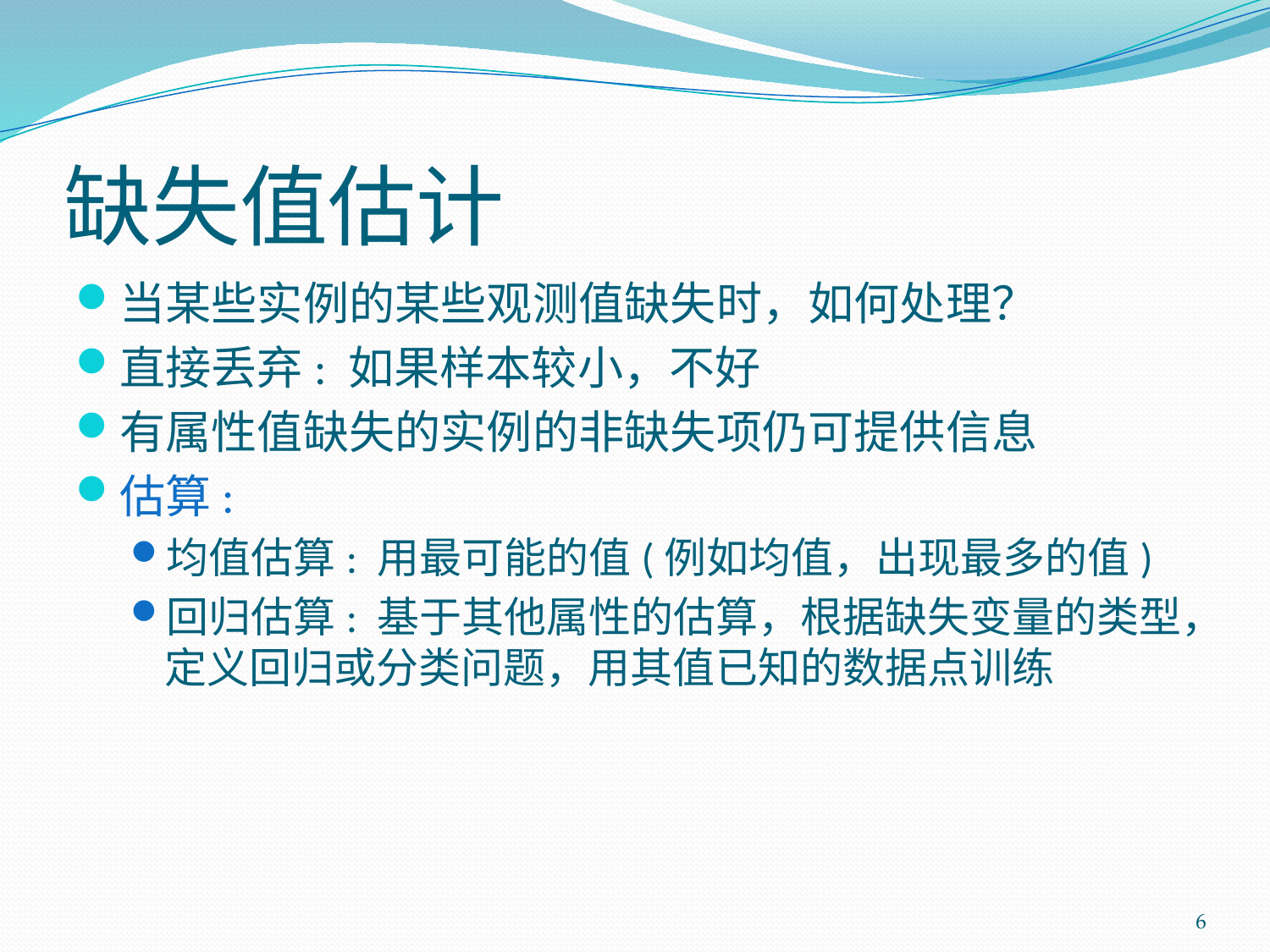

# 缺失值估计
当某些实例的某些观测值缺失时，如何处理？
直接丢弃: 如果样本较小，不好
有属性值缺失的实例的非缺失项仍可提供信息
估算:
均值估算: 用最可能的值(例如均值，出现最多的值)
回归估算: 基于其他属性的估算，根据缺失变量的类型，定义回归或分类问题，用其值已知的数据点训练
6